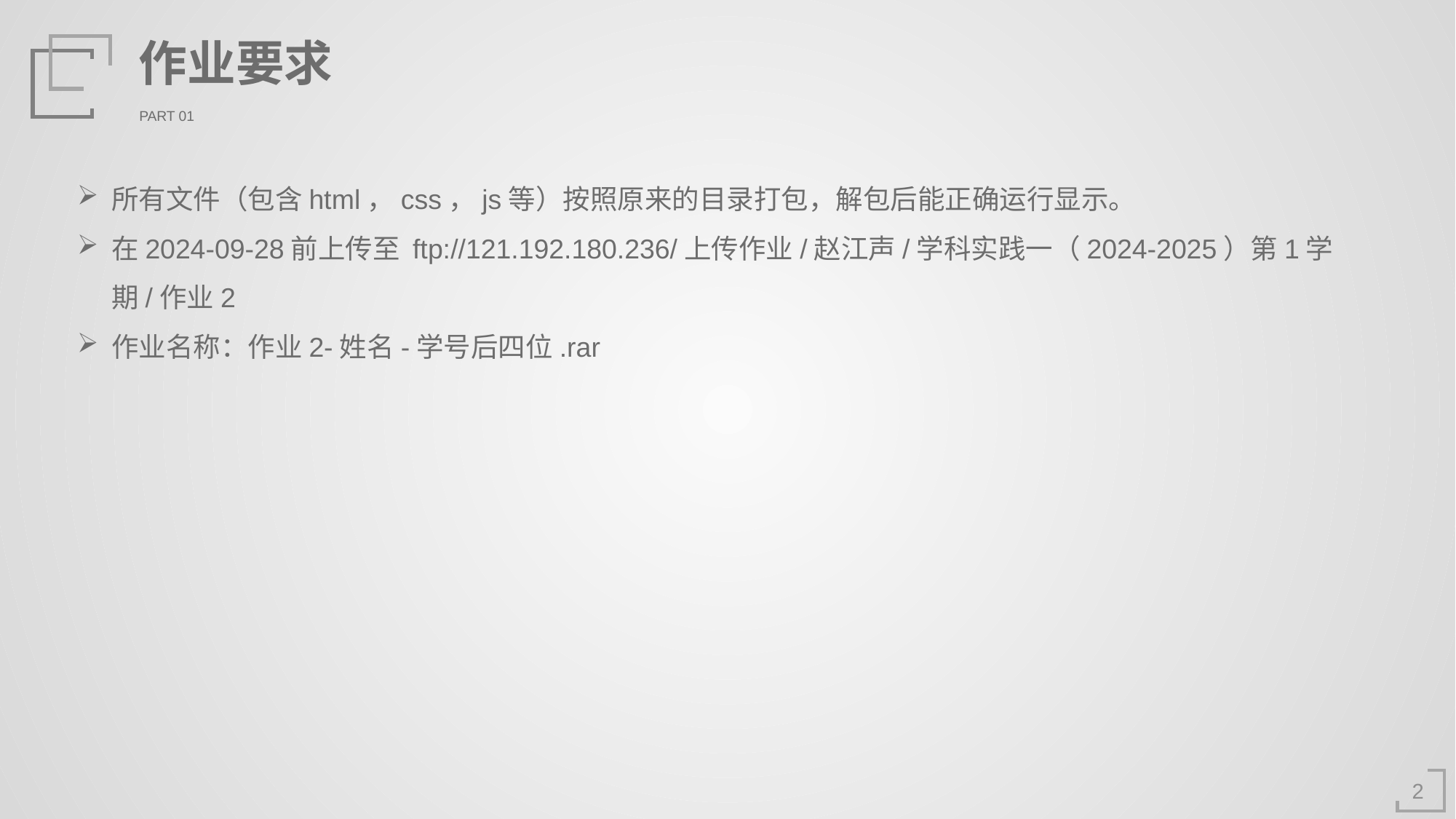

作业要求
PART 01
所有文件（包含html，css，js等）按照原来的目录打包，解包后能正确运行显示。
在2024-09-28前上传至 ftp://121.192.180.236/上传作业/赵江声/学科实践一（2024-2025）第1学期/作业2
作业名称：作业2-姓名-学号后四位.rar